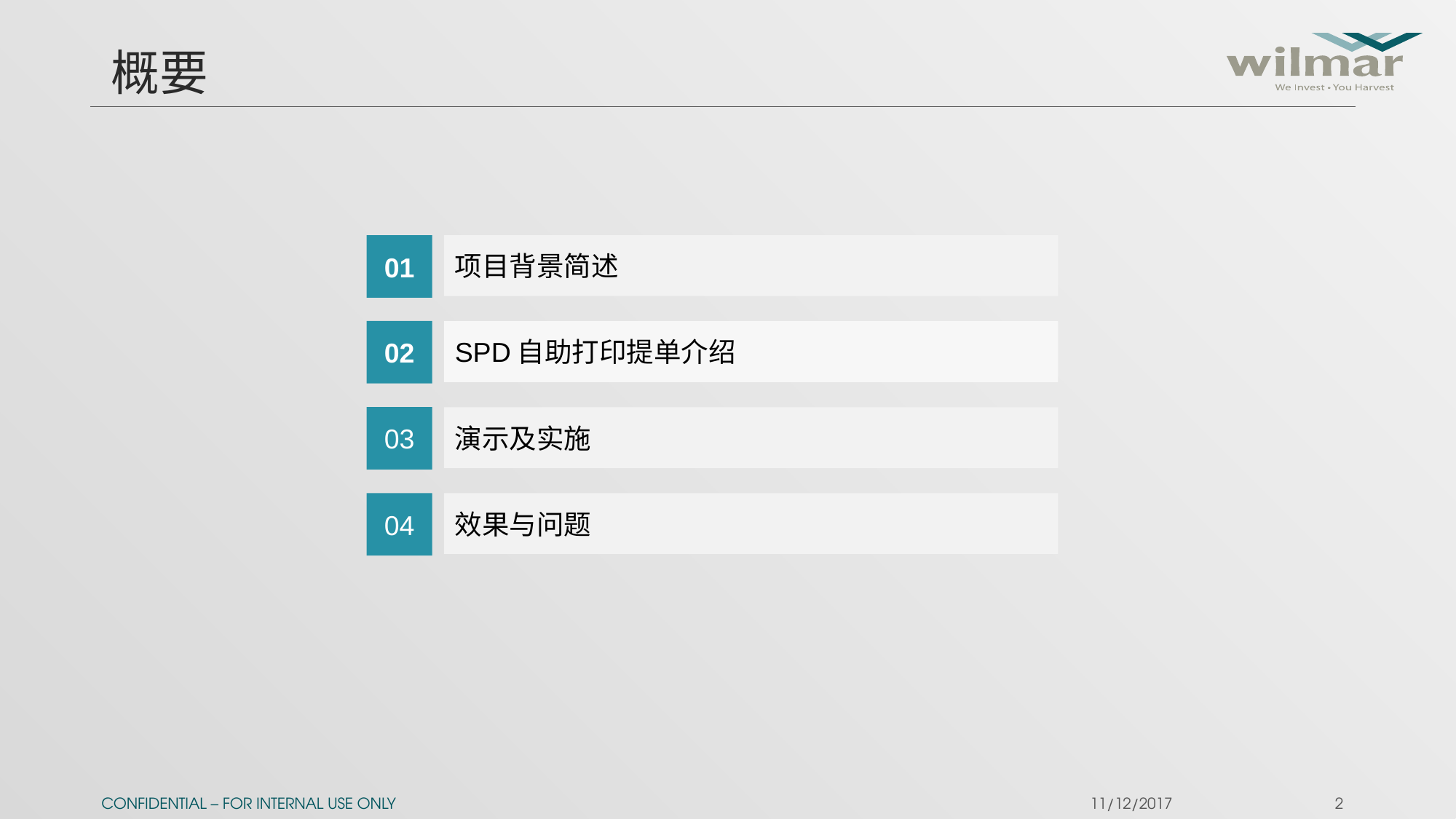

# 概要
01
项目背景简述
02
SPD自助打印提单介绍
03
演示及实施
04
效果与问题
Confidential – For Internal Use Only
11/12/2017
2